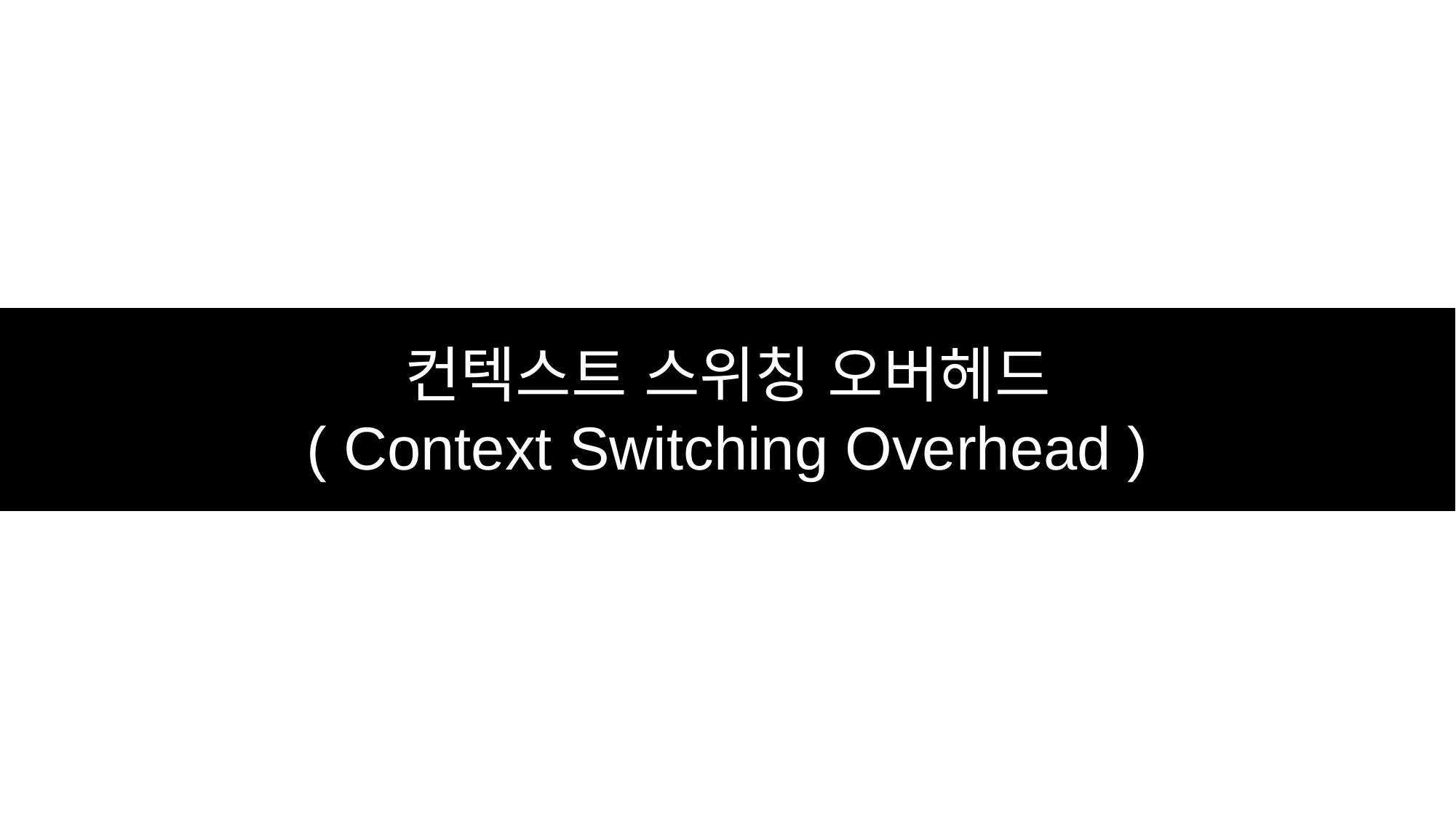

컨텍스트 스위칭 오버헤드
( Context Switching Overhead )